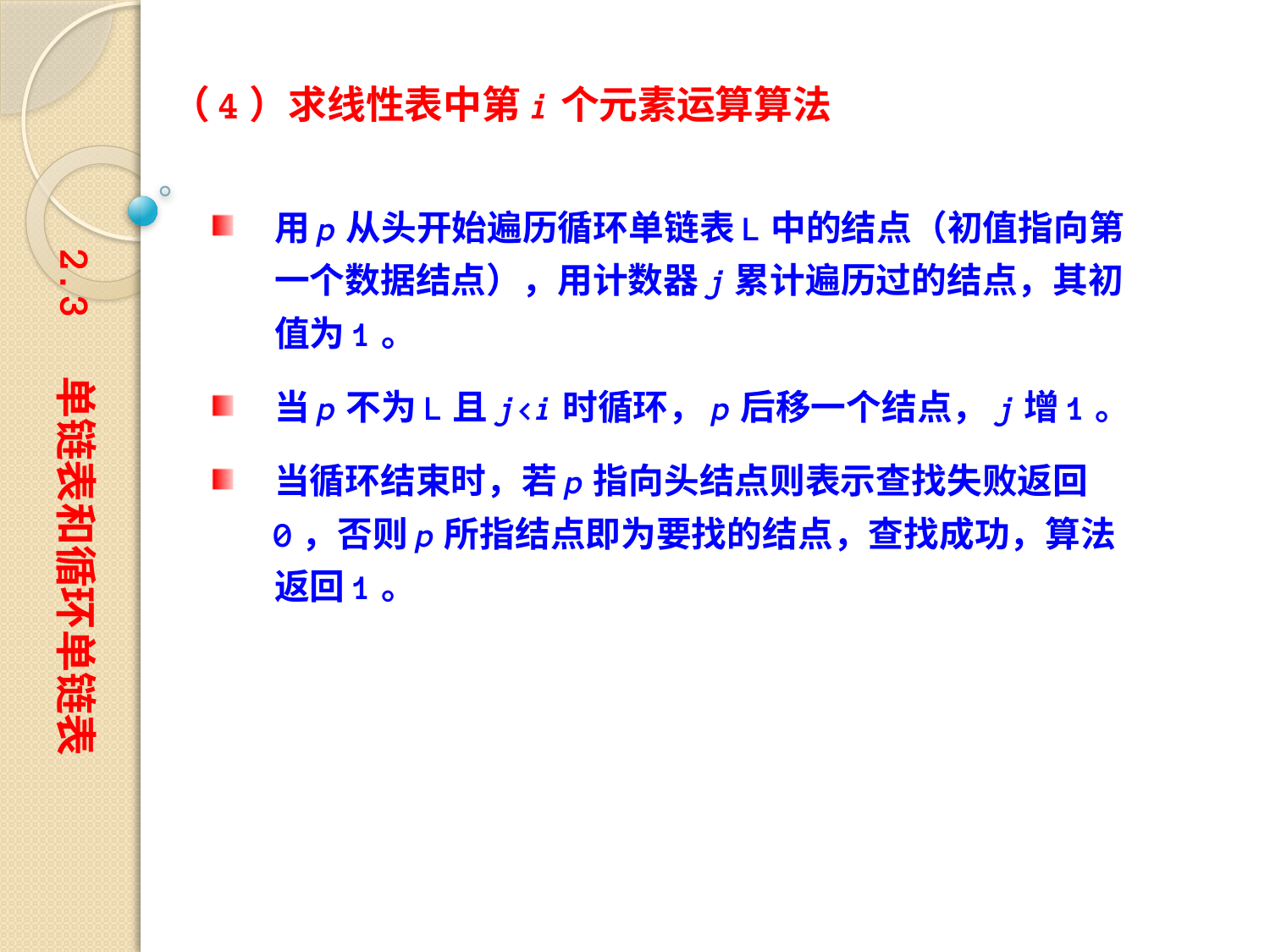

（4）求线性表中第i个元素运算算法
用p从头开始遍历循环单链表L中的结点（初值指向第一个数据结点），用计数器j累计遍历过的结点，其初值为1。
当p不为L且j<i时循环，p后移一个结点，j增1。
当循环结束时，若p指向头结点则表示查找失败返回0，否则p所指结点即为要找的结点，查找成功，算法返回1。
2.3  单链表和循环单链表